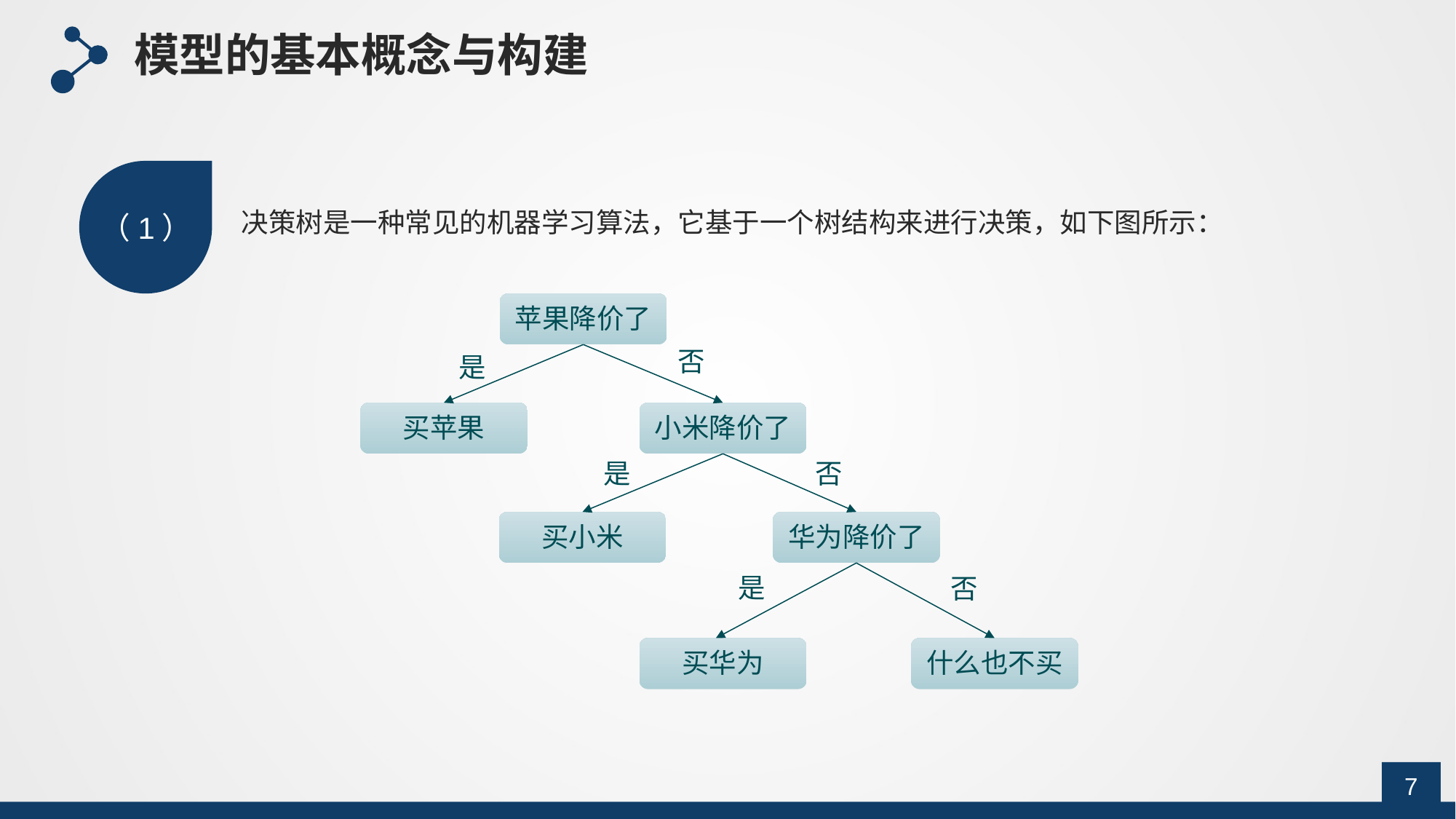

模型的基本概念与构建

决策树是一种常见的机器学习算法，它基于一个树结构来进行决策，如下图所示：
（1）
苹果降价了
否
是
买苹果
小米降价了
是
否
买小米
华为降价了
是
否
买华为
什么也不买